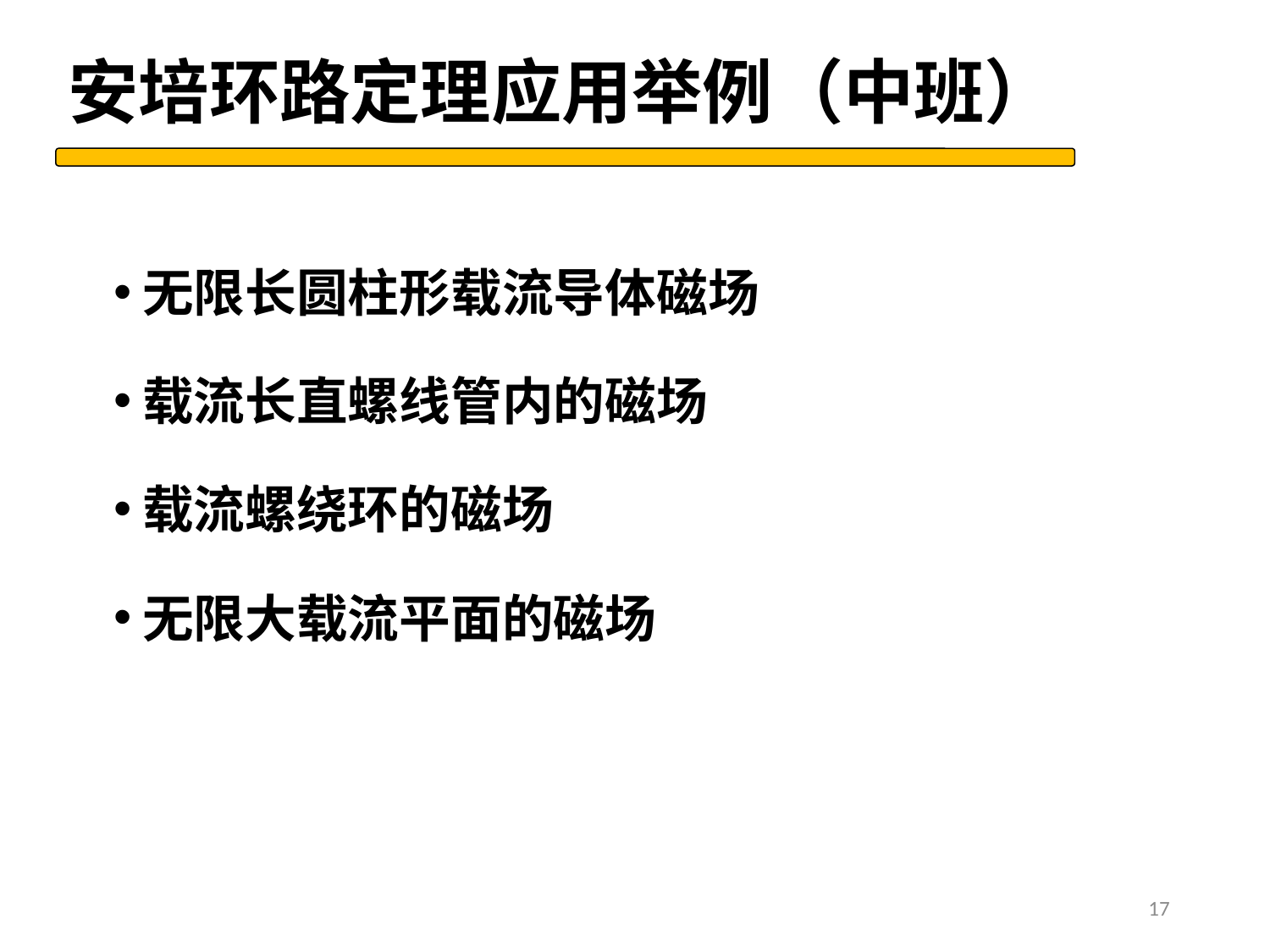

# 安培环路定理应用举例（中班）

无限长圆柱形载流导体磁场
载流长直螺线管内的磁场
载流螺绕环的磁场
无限大载流平面的磁场
17